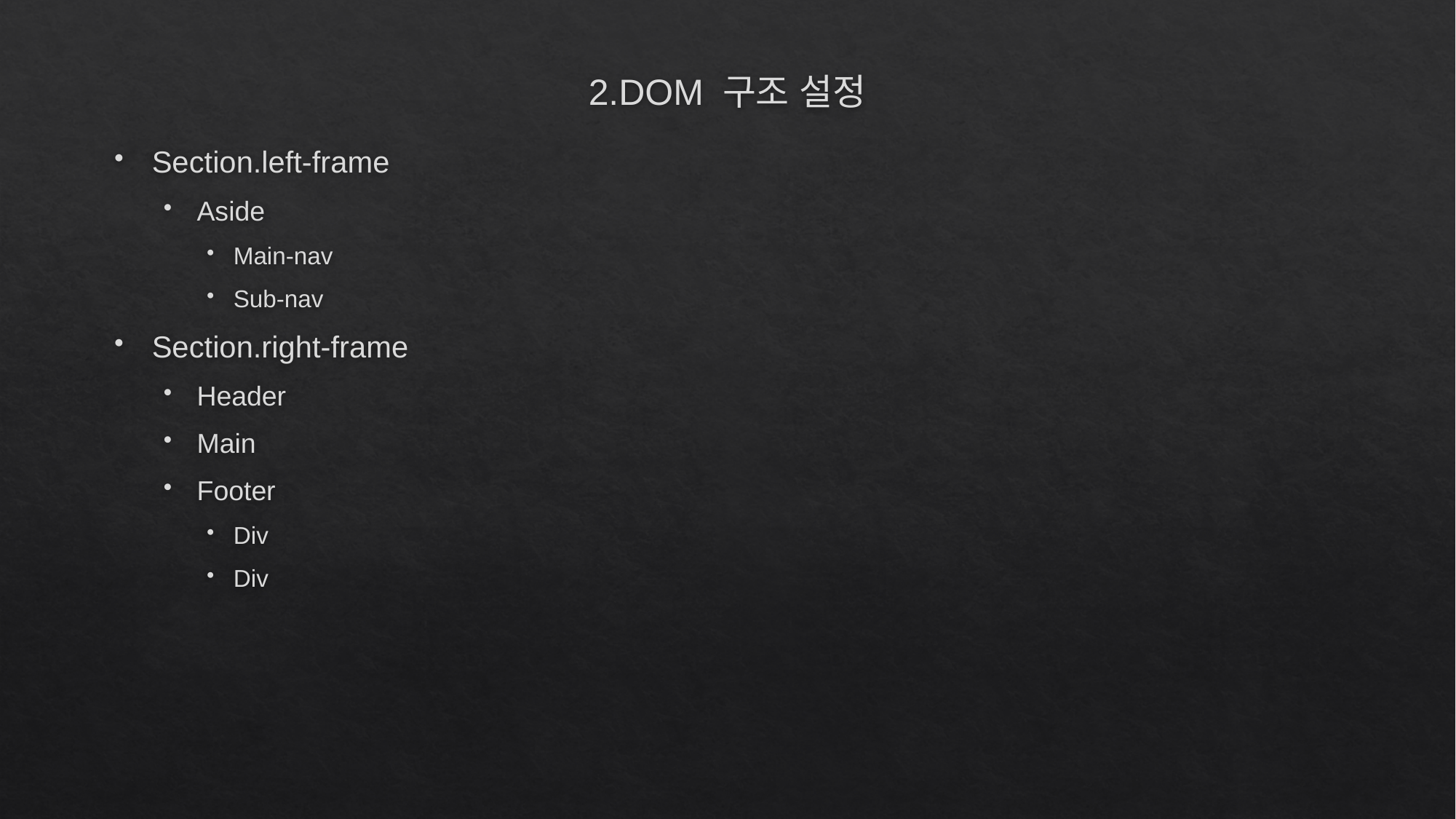

# 2.DOM 구조 설정
Section.left-frame
Aside
Main-nav
Sub-nav
Section.right-frame
Header
Main
Footer
Div
Div